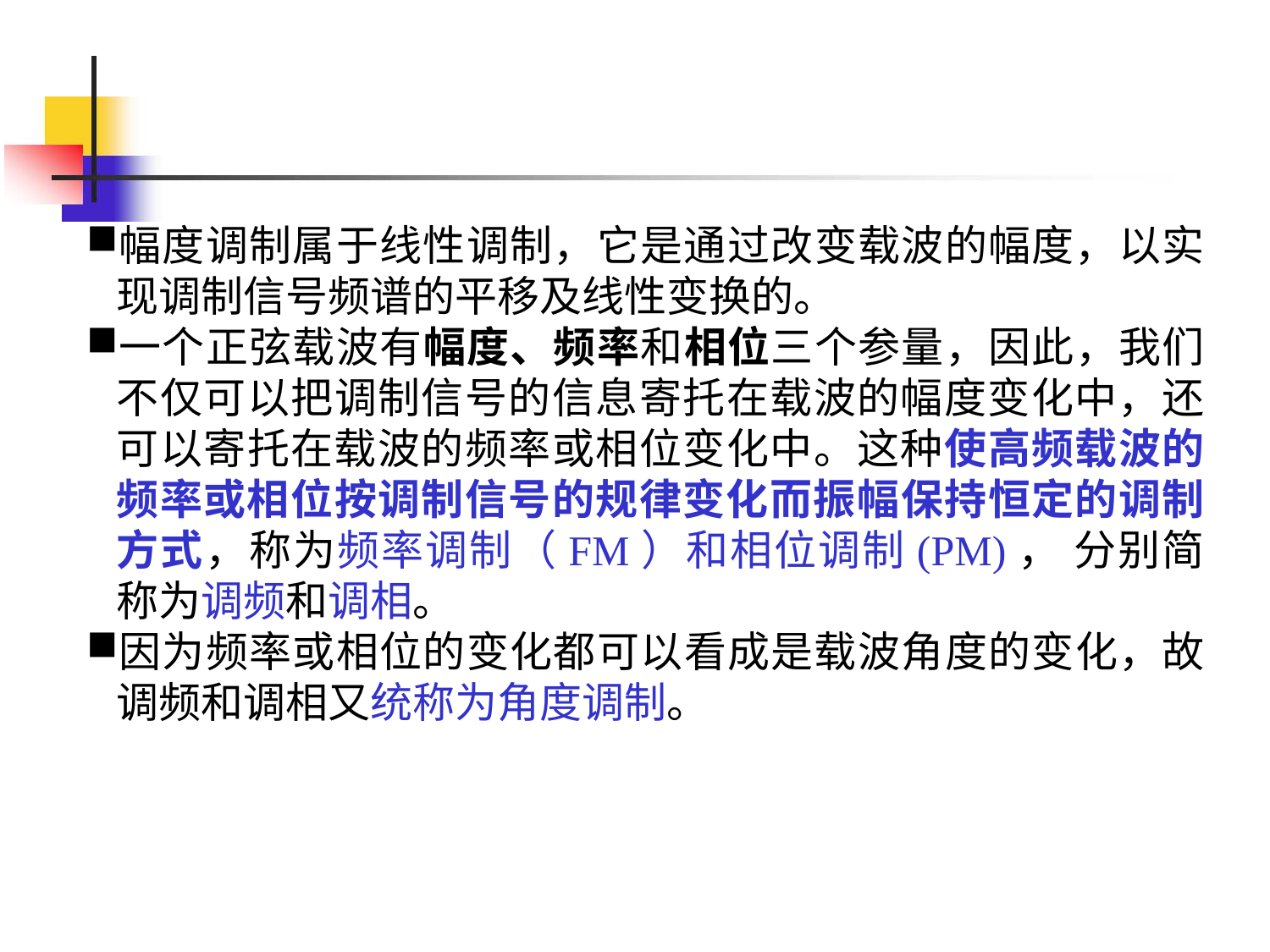

幅度调制属于线性调制，它是通过改变载波的幅度，以实现调制信号频谱的平移及线性变换的。
一个正弦载波有幅度、频率和相位三个参量，因此，我们不仅可以把调制信号的信息寄托在载波的幅度变化中，还可以寄托在载波的频率或相位变化中。这种使高频载波的频率或相位按调制信号的规律变化而振幅保持恒定的调制方式，称为频率调制（FM）和相位调制(PM)， 分别简称为调频和调相。
因为频率或相位的变化都可以看成是载波角度的变化，故调频和调相又统称为角度调制。